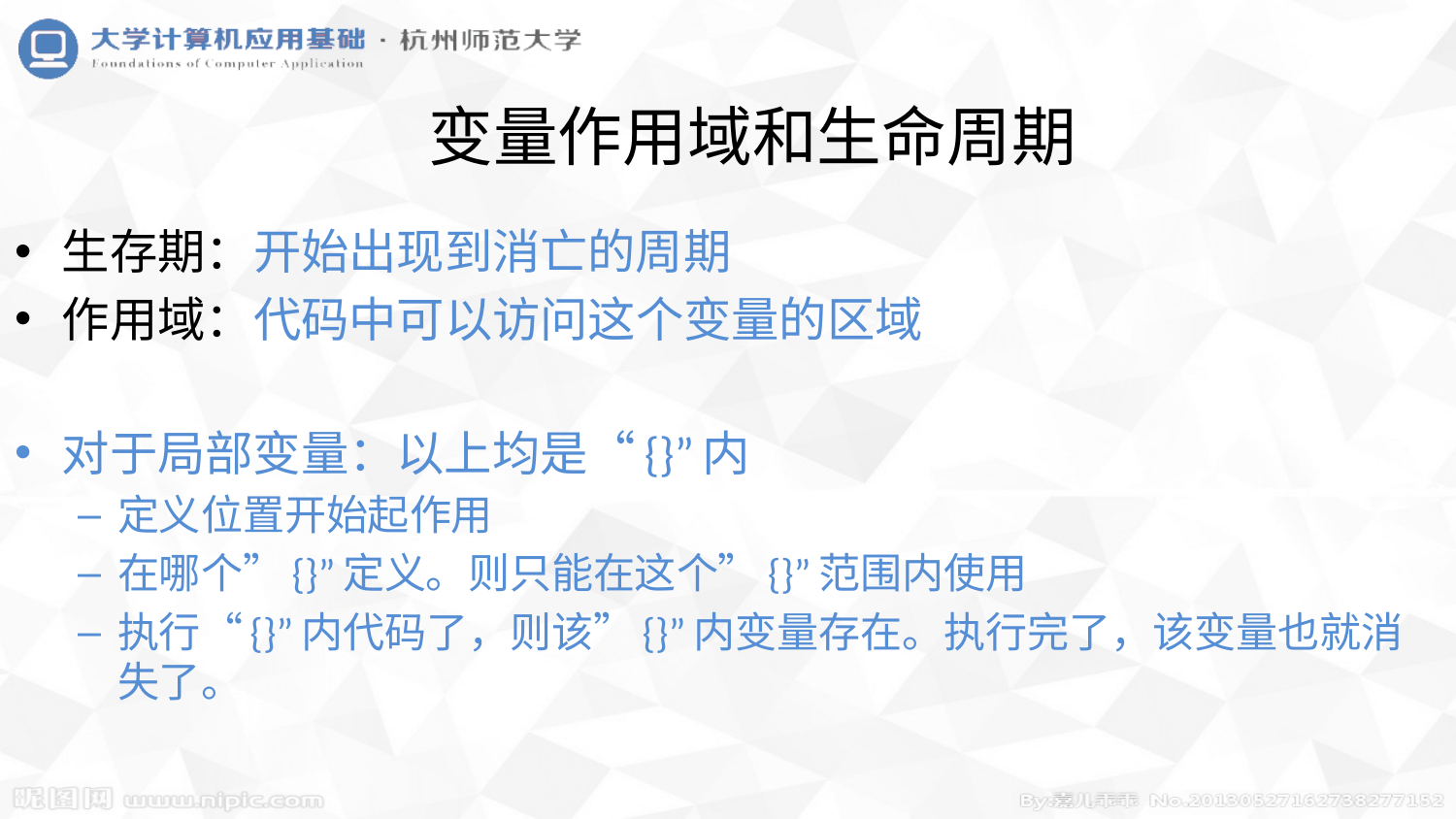

# 变量作用域和生命周期
生存期：开始出现到消亡的周期
作用域：代码中可以访问这个变量的区域

对于局部变量：以上均是“{}”内
定义位置开始起作用
在哪个”{}”定义。则只能在这个”{}”范围内使用
执行“{}”内代码了，则该”{}”内变量存在。执行完了，该变量也就消失了。